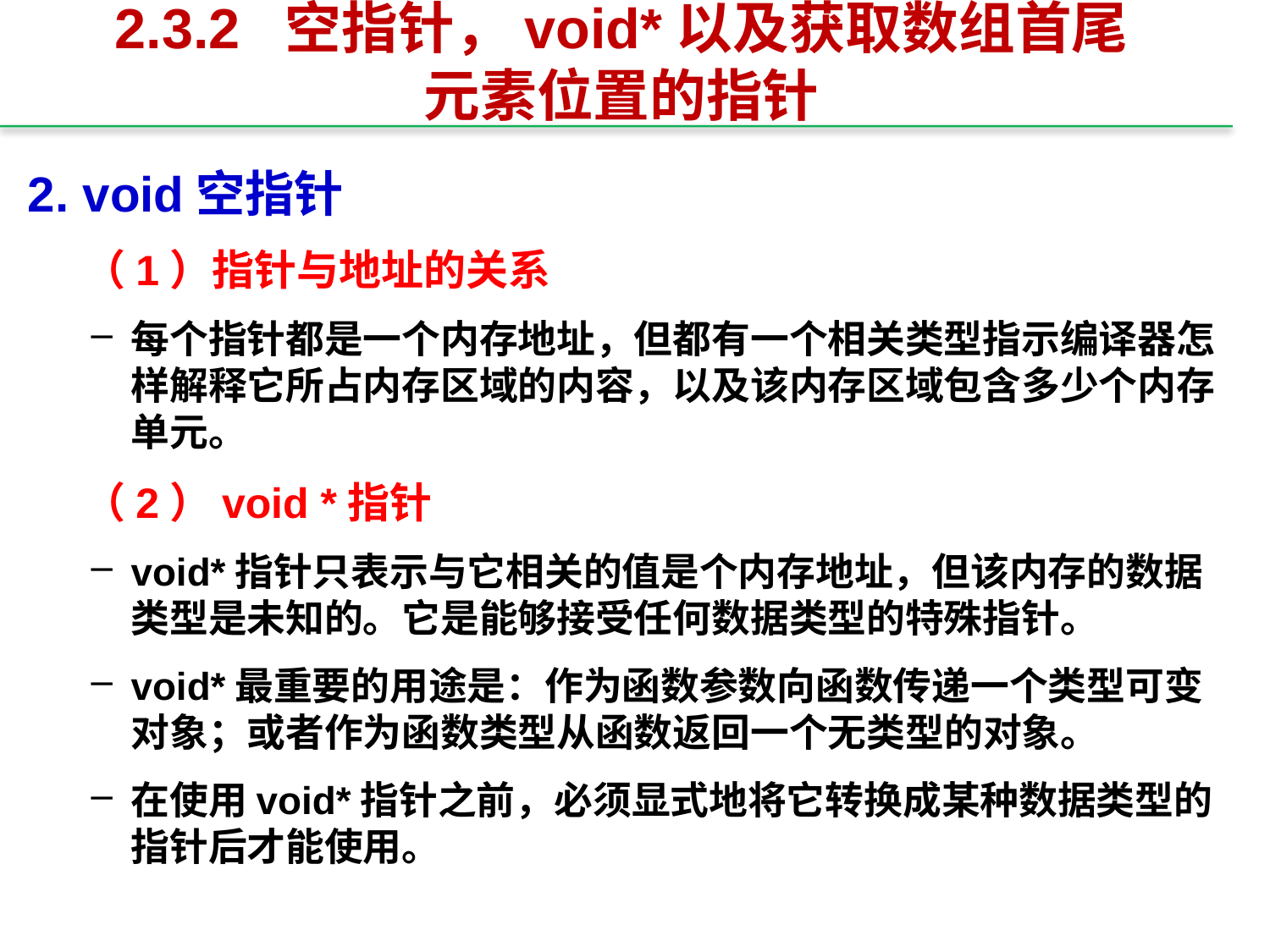

# 2.3.2  空指针，void*以及获取数组首尾元素位置的指针
2. void空指针
（1）指针与地址的关系
每个指针都是一个内存地址，但都有一个相关类型指示编译器怎样解释它所占内存区域的内容，以及该内存区域包含多少个内存单元。
（2）void *指针
void*指针只表示与它相关的值是个内存地址，但该内存的数据类型是未知的。它是能够接受任何数据类型的特殊指针。
void*最重要的用途是：作为函数参数向函数传递一个类型可变对象；或者作为函数类型从函数返回一个无类型的对象。
在使用void*指针之前，必须显式地将它转换成某种数据类型的指针后才能使用。